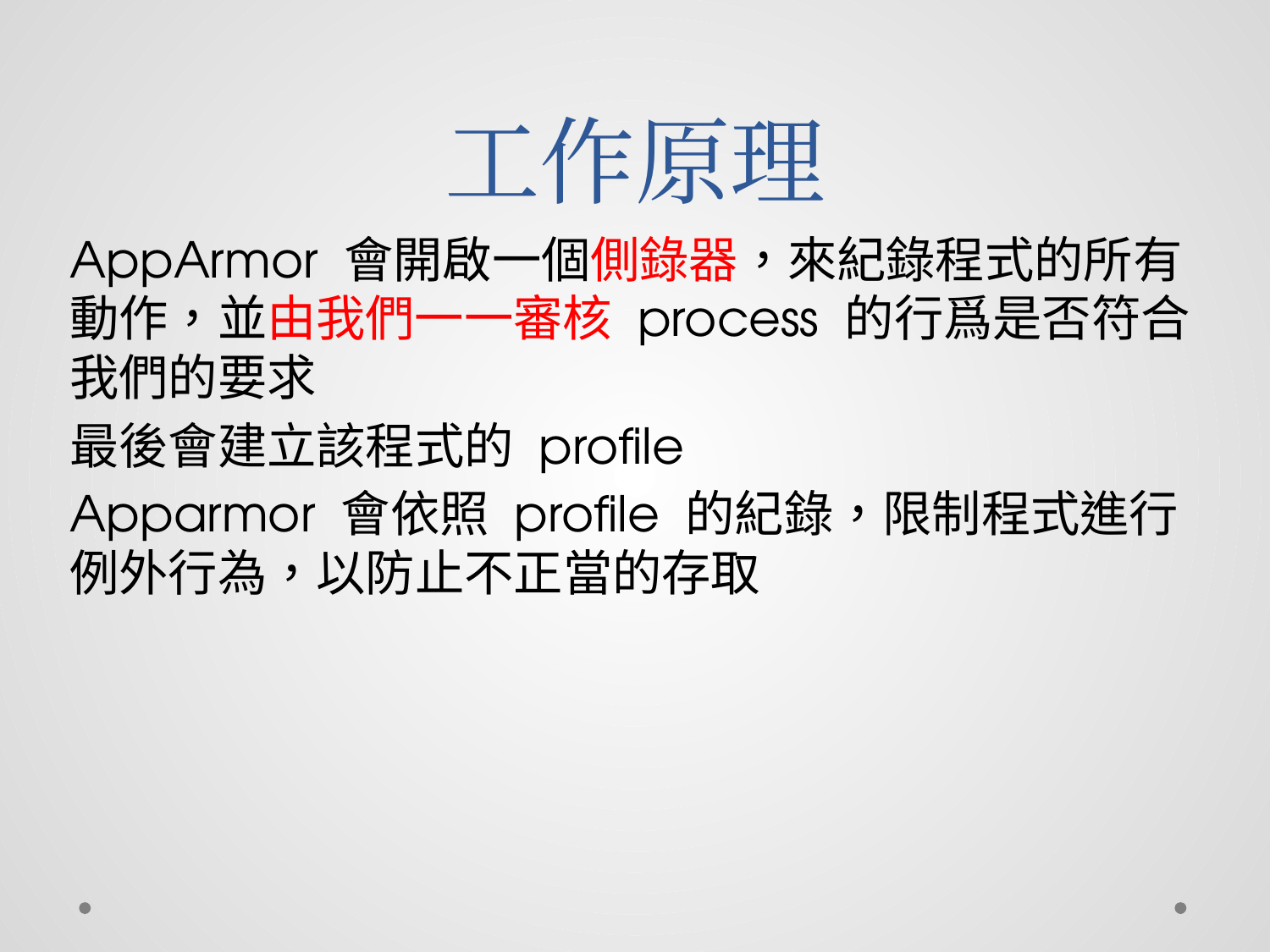

# 工作原理
AppArmor 會開啟一個側錄器，來紀錄程式的所有動作，並由我們一一審核 process 的行爲是否符合我們的要求
最後會建立該程式的 profile
Apparmor 會依照 profile 的紀錄，限制程式進行例外行為，以防止不正當的存取